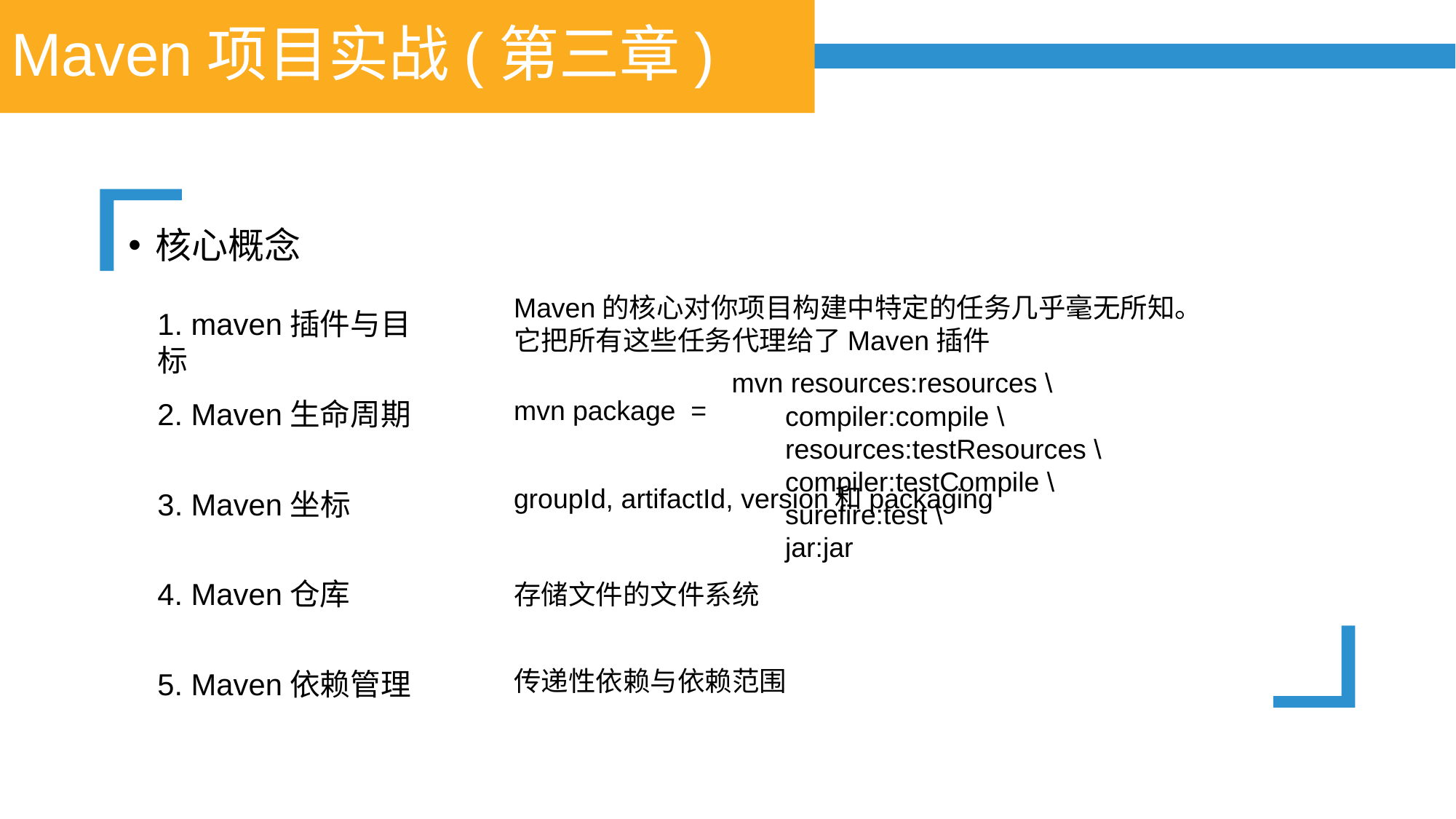

# Maven项目实战(第三章)

核心概念
Maven的核心对你项目构建中特定的任务几乎毫无所知。它把所有这些任务代理给了Maven插件
1. maven插件与目标
2. Maven生命周期
3. Maven坐标
4. Maven仓库
5. Maven依赖管理
 mvn resources:resources \
        compiler:compile \
        resources:testResources \
        compiler:testCompile \
        surefire:test \
        jar:jar
mvn package  =
groupId, artifactId, version和packaging
存储文件的文件系统

传递性依赖与依赖范围